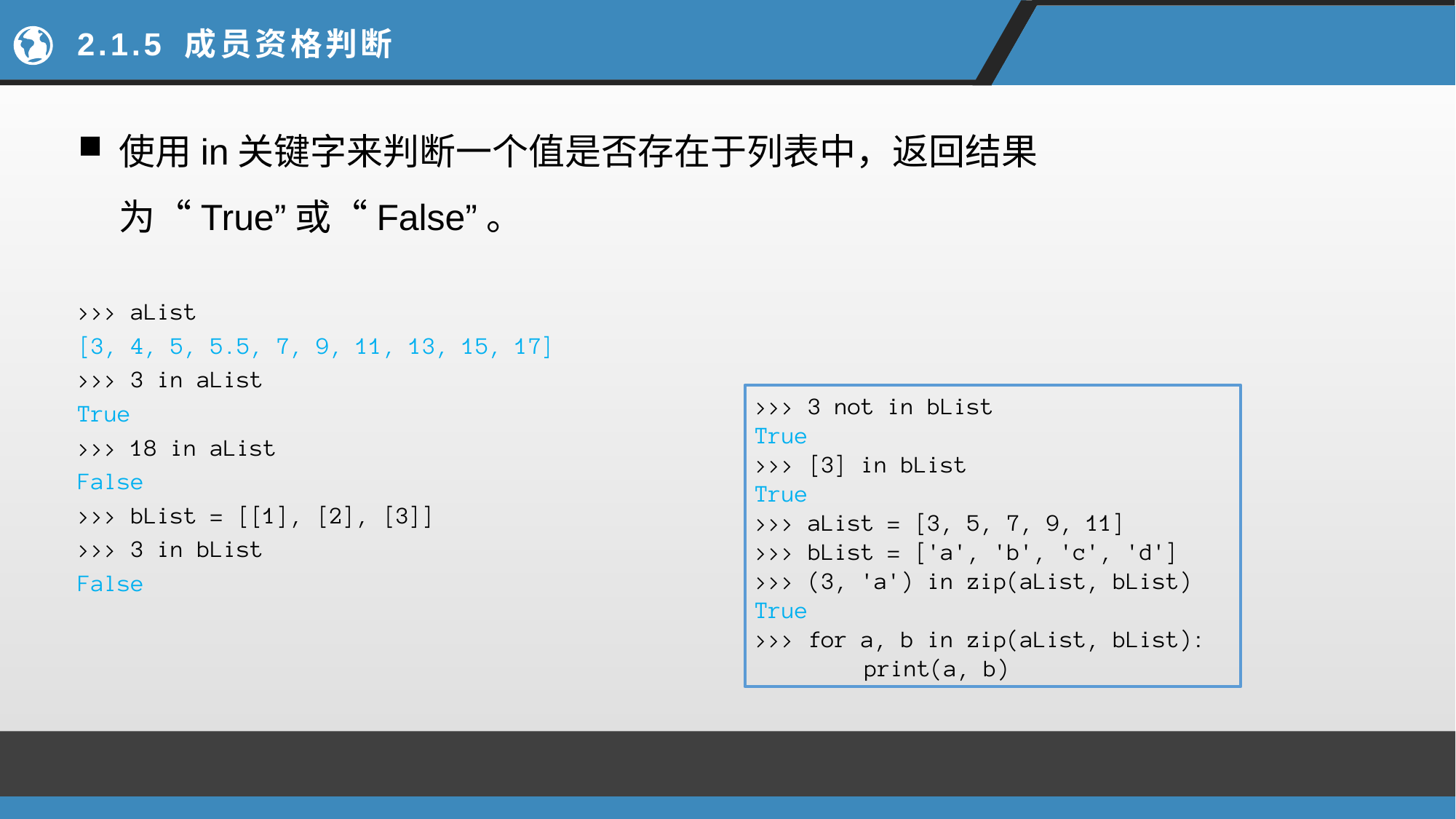

# 2.1.5 成员资格判断

使用in关键字来判断一个值是否存在于列表中，返回结果为“True”或“False”。

>>> aList
[3, 4, 5, 5.5, 7, 9, 11, 13, 15, 17]
>>> 3 in aList
True
>>> 18 in aList
False
>>> bList = [[1], [2], [3]]
>>> 3 in bList
False
>>> 3 not in bList
True
>>> [3] in bList
True
>>> aList = [3, 5, 7, 9, 11]
>>> bList = ['a', 'b', 'c', 'd']
>>> (3, 'a') in zip(aList, bList)
True
>>> for a, b in zip(aList, bList):
	print(a, b)